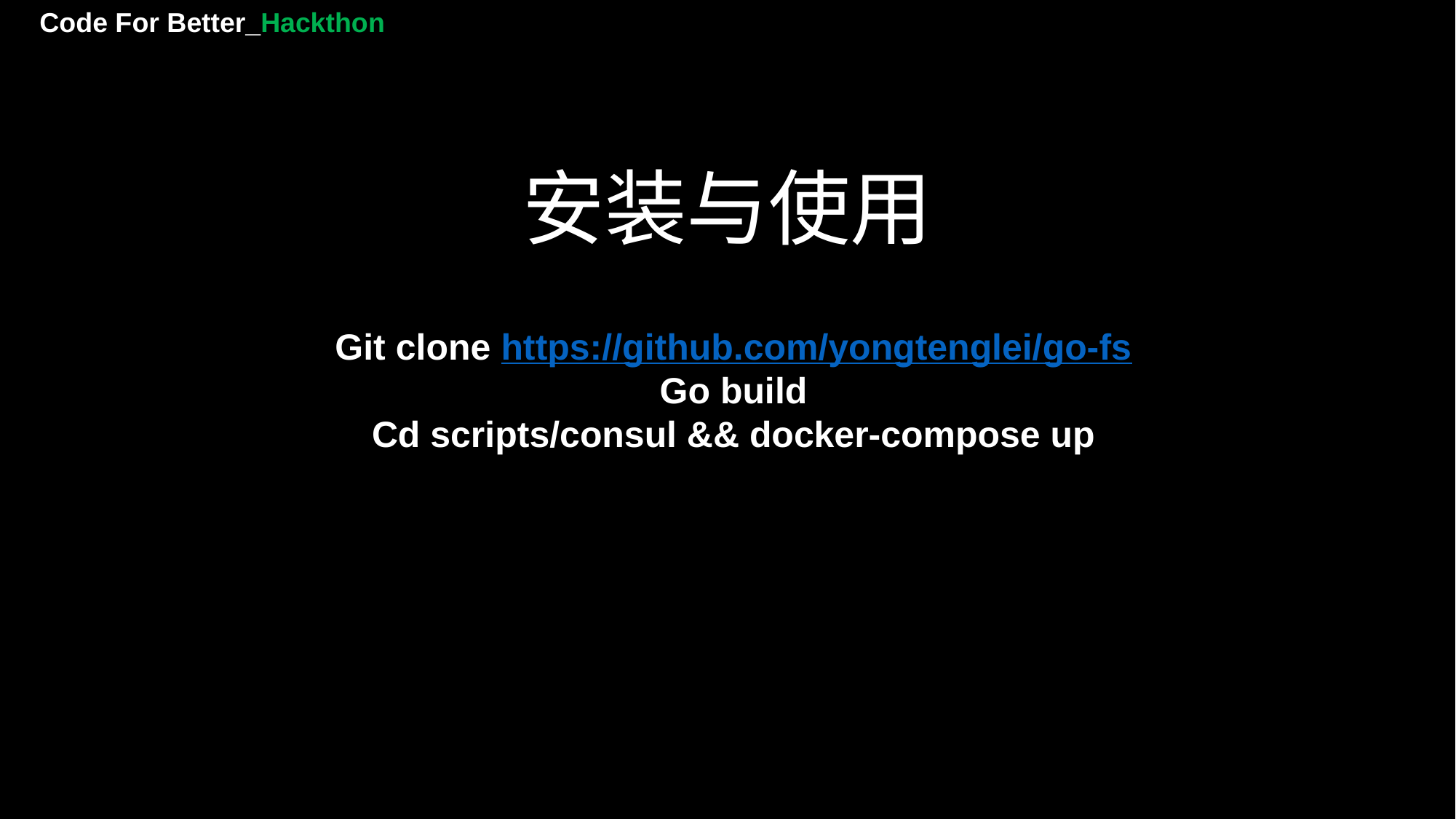

Code For Better_Hackthon
安装与使用
Git clone https://github.com/yongtenglei/go-fs
Go build
Cd scripts/consul && docker-compose up